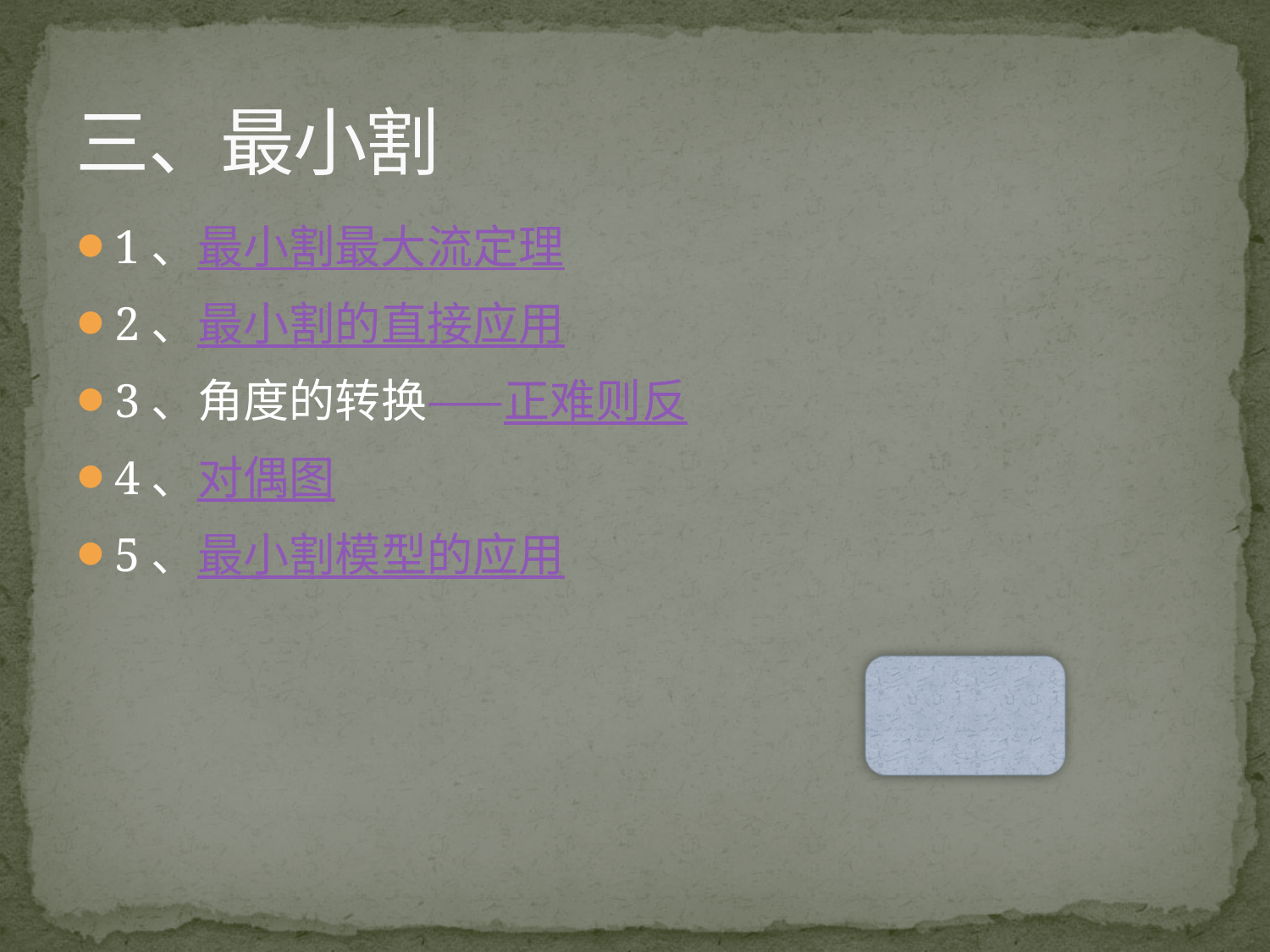

# 三、最小割
1、最小割最大流定理
2、最小割的直接应用
3、角度的转换——正难则反
4、对偶图
5、最小割模型的应用